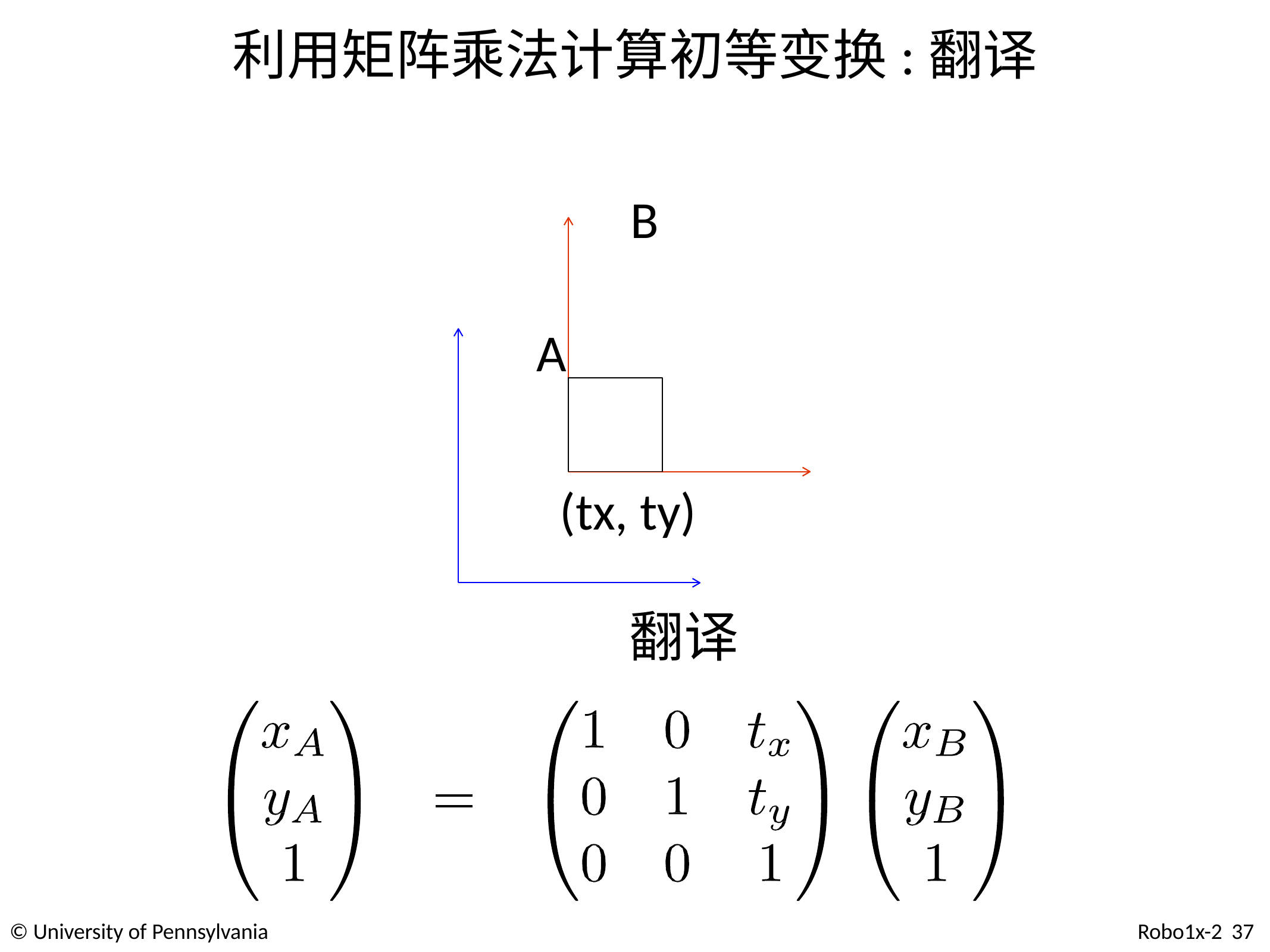

# 利用矩阵乘法计算初等变换:翻译
B

A
(tx, ty)              翻译

© University of Pennsylvania
Robo1x-2 37